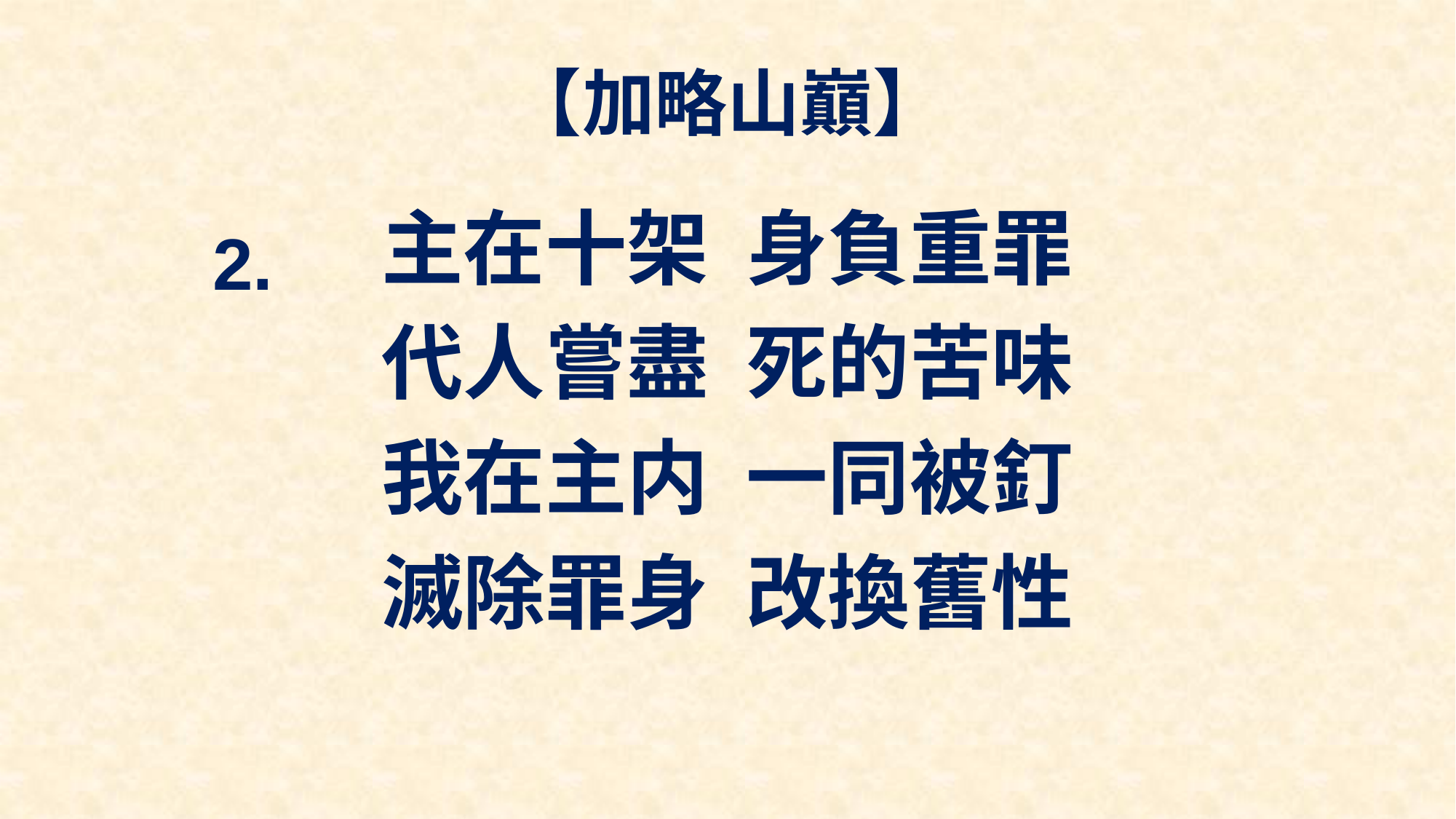

# 【加略山巔】
主在十架  身負重罪
代人嘗盡  死的苦味
我在主内  一同被釘
滅除罪身  改換舊性
2.